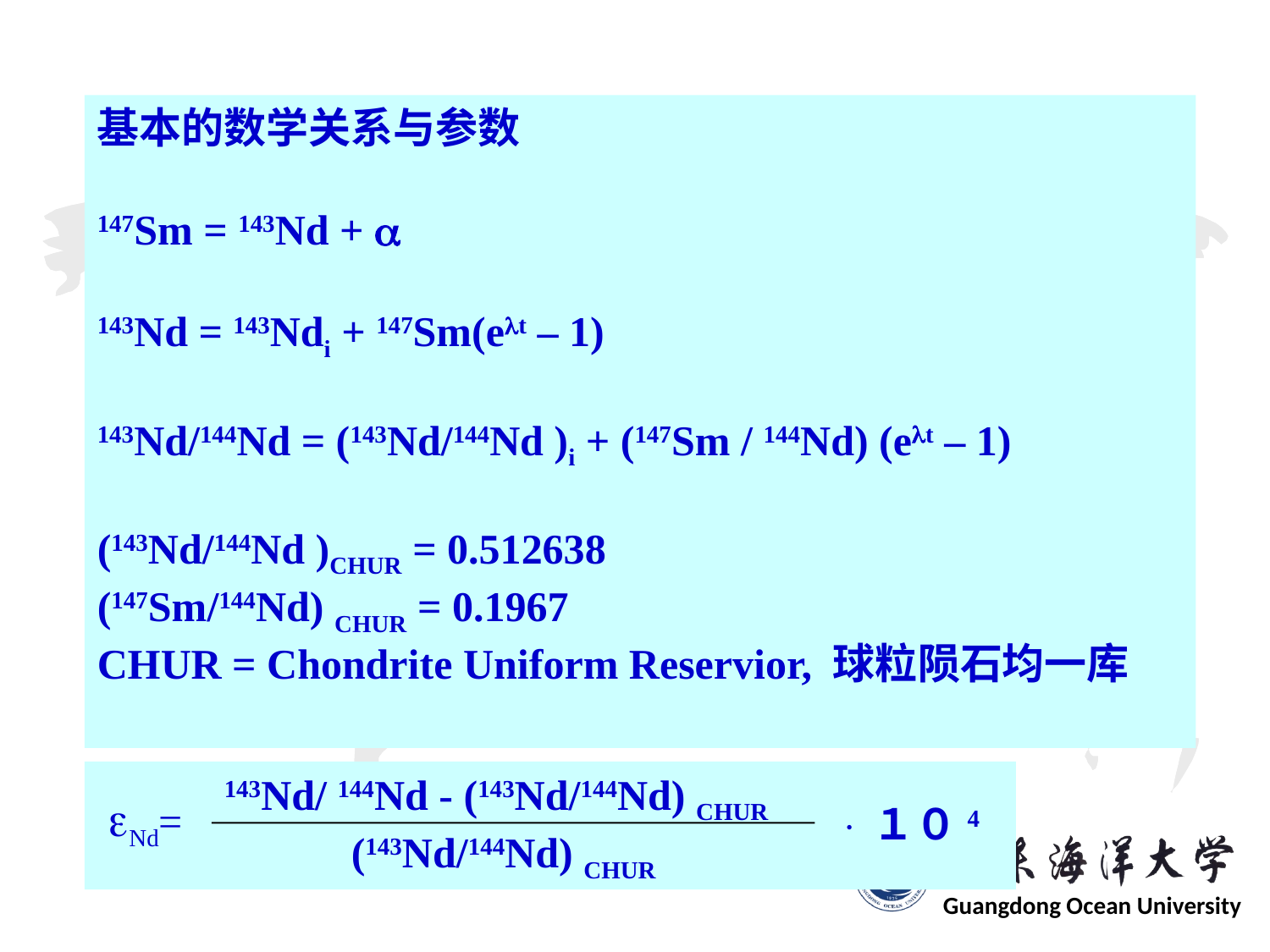

基本的数学关系与参数

147Sm = 143Nd + α

143Nd = 143Ndi + 147Sm(eλt – 1)

143Nd/144Nd = (143Nd/144Nd )i + (147Sm / 144Nd) (eλt – 1)

(143Nd/144Nd )CHUR = 0.512638
(147Sm/144Nd) CHUR = 0.1967
CHUR = Chondrite Uniform Reservior, 球粒陨石均一库

	143Nd/ 144Nd - (143Nd/144Nd) CHUR
		(143Nd/144Nd) CHUR
εNd=
⋅１０4